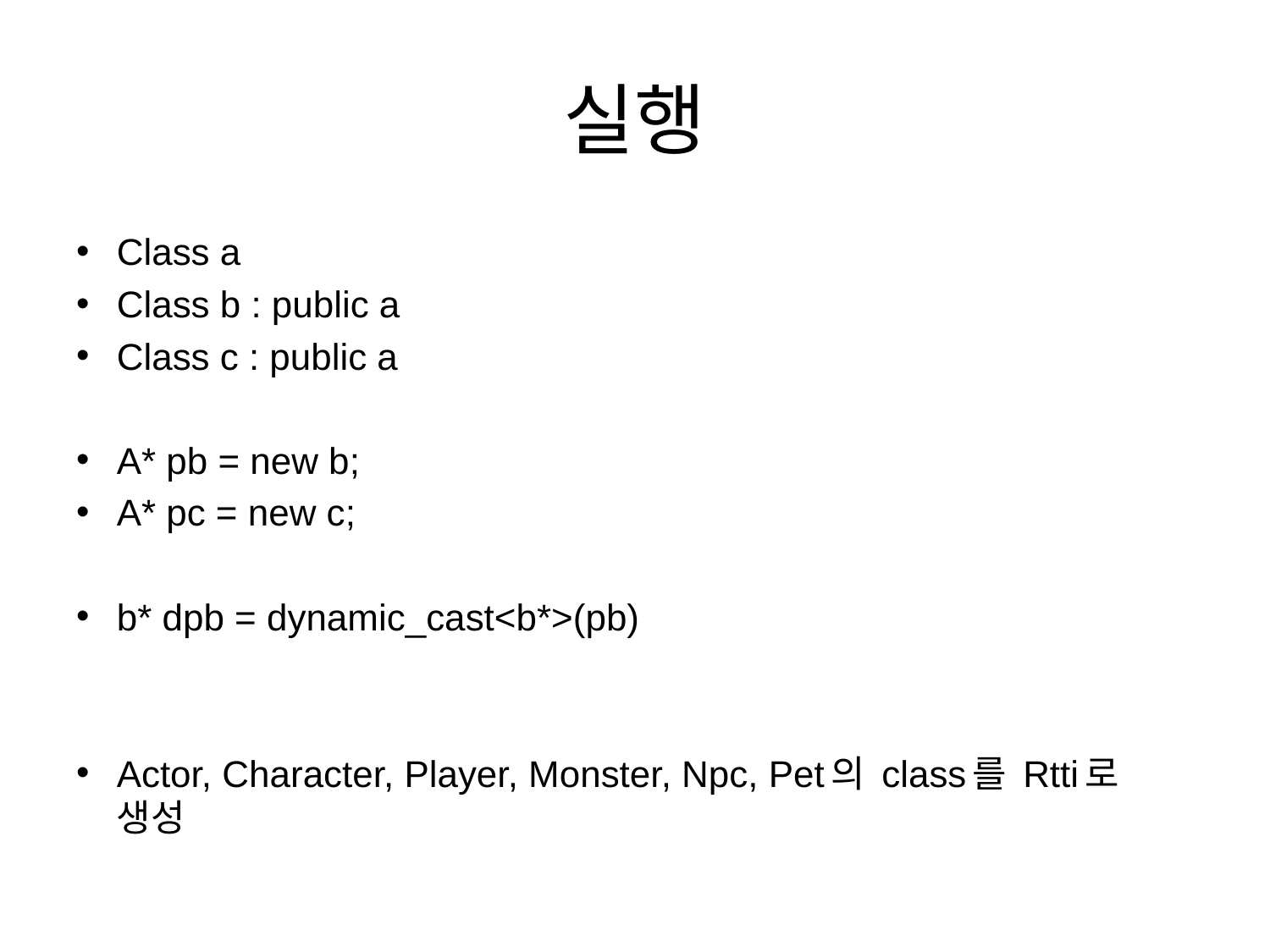

# 실행
Class a
Class b : public a
Class c : public a

A* pb = new b;
A* pc = new c;

b* dpb = dynamic_cast<b*>(pb)

Actor, Character, Player, Monster, Npc, Pet의 class를 Rtti로 생성